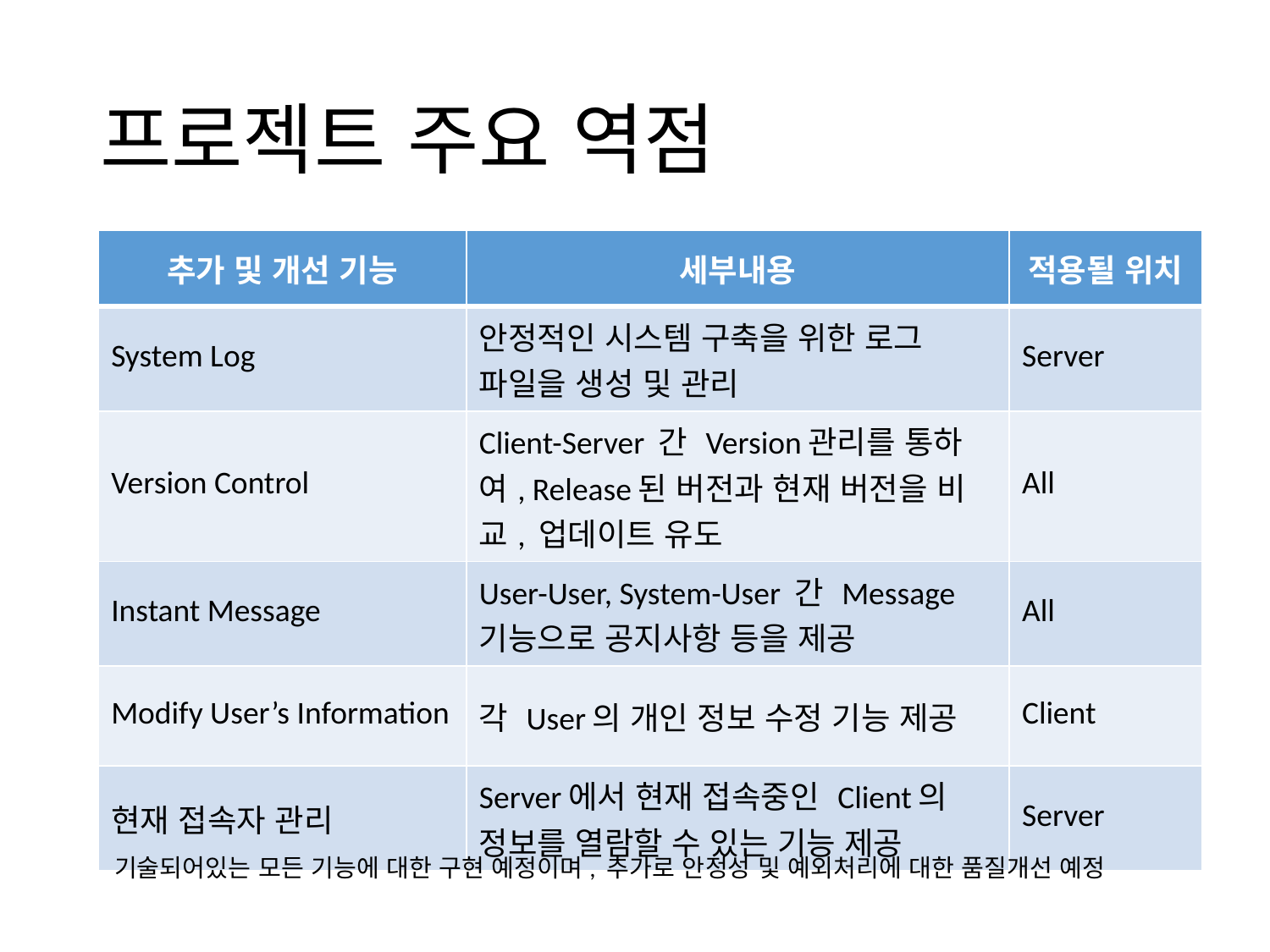

# 프로젝트 주요 역점
| 추가 및 개선 기능 | 세부내용 | 적용될 위치 |
| --- | --- | --- |
| System Log | 안정적인 시스템 구축을 위한 로그 파일을 생성 및 관리 | Server |
| Version Control | Client-Server 간 Version관리를 통하여, Release된 버전과 현재 버전을 비교, 업데이트 유도 | All |
| Instant Message | User-User, System-User 간 Message기능으로 공지사항 등을 제공 | All |
| Modify User’s Information | 각 User의 개인 정보 수정 기능 제공 | Client |
| 현재 접속자 관리 | Server에서 현재 접속중인 Client의 정보를 열람할 수 있는 기능 제공 | Server |
기술되어있는 모든 기능에 대한 구현 예정이며, 추가로 안정성 및 예외처리에 대한 품질개선 예정